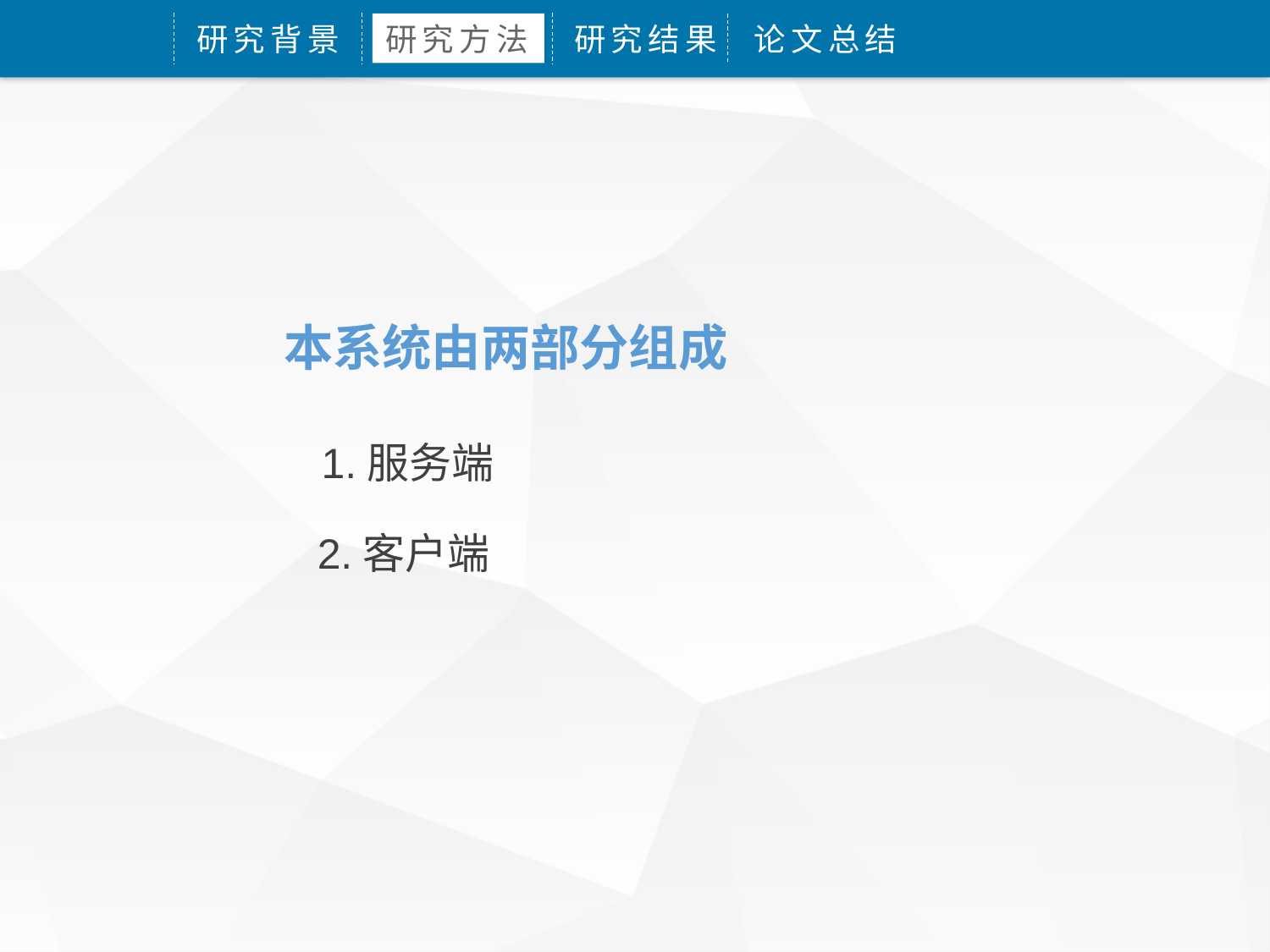

研究背景
研究方法
研究结果
论文总结

本系统由两部分组成

1.服务端
2.客户端